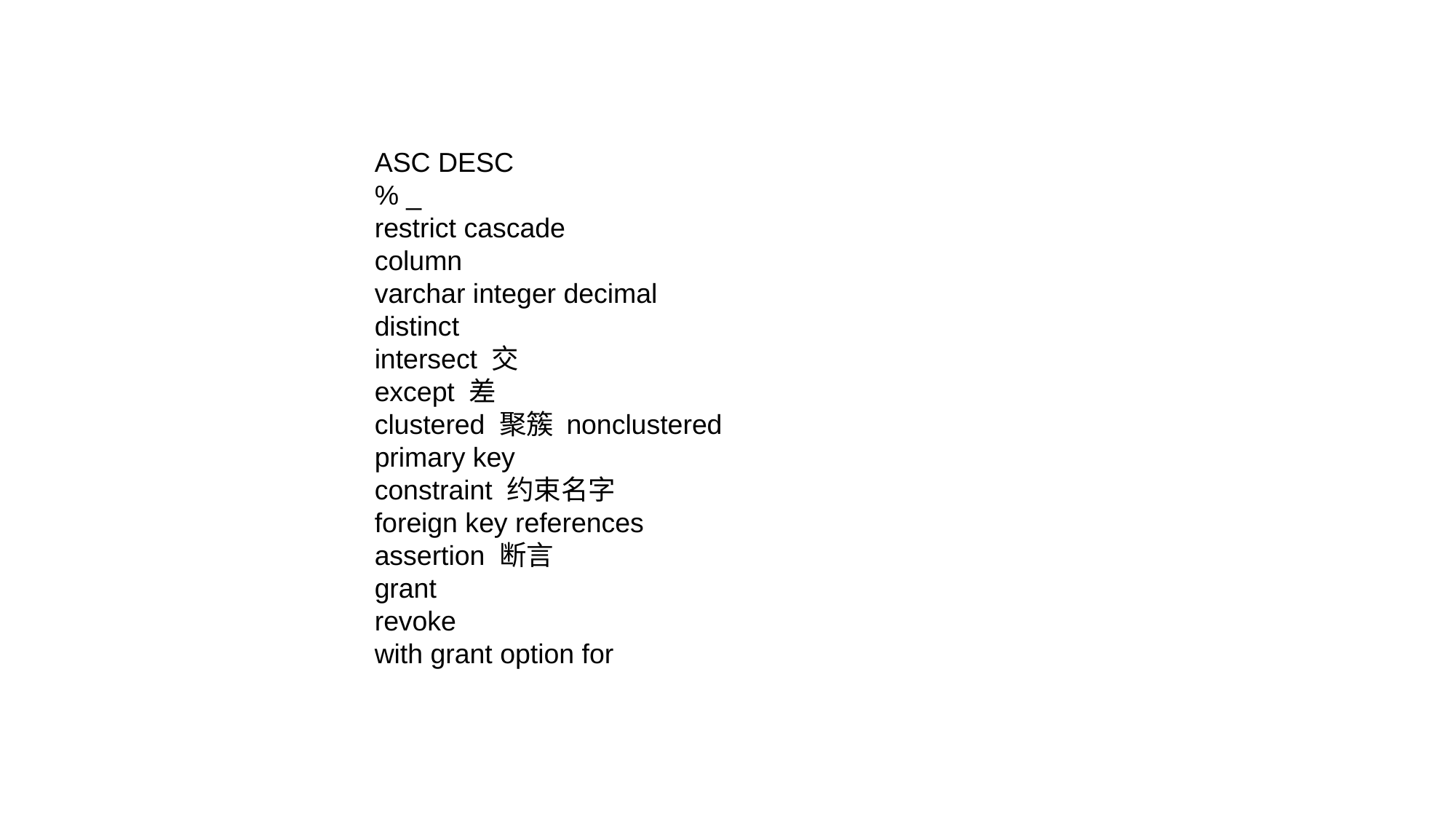

ASC DESC
% _
restrict cascade
column
varchar integer decimal
distinct
intersect 交
except 差
clustered 聚簇 nonclustered
primary key
constraint 约束名字
foreign key references
assertion 断言
grant
revoke
with grant option for